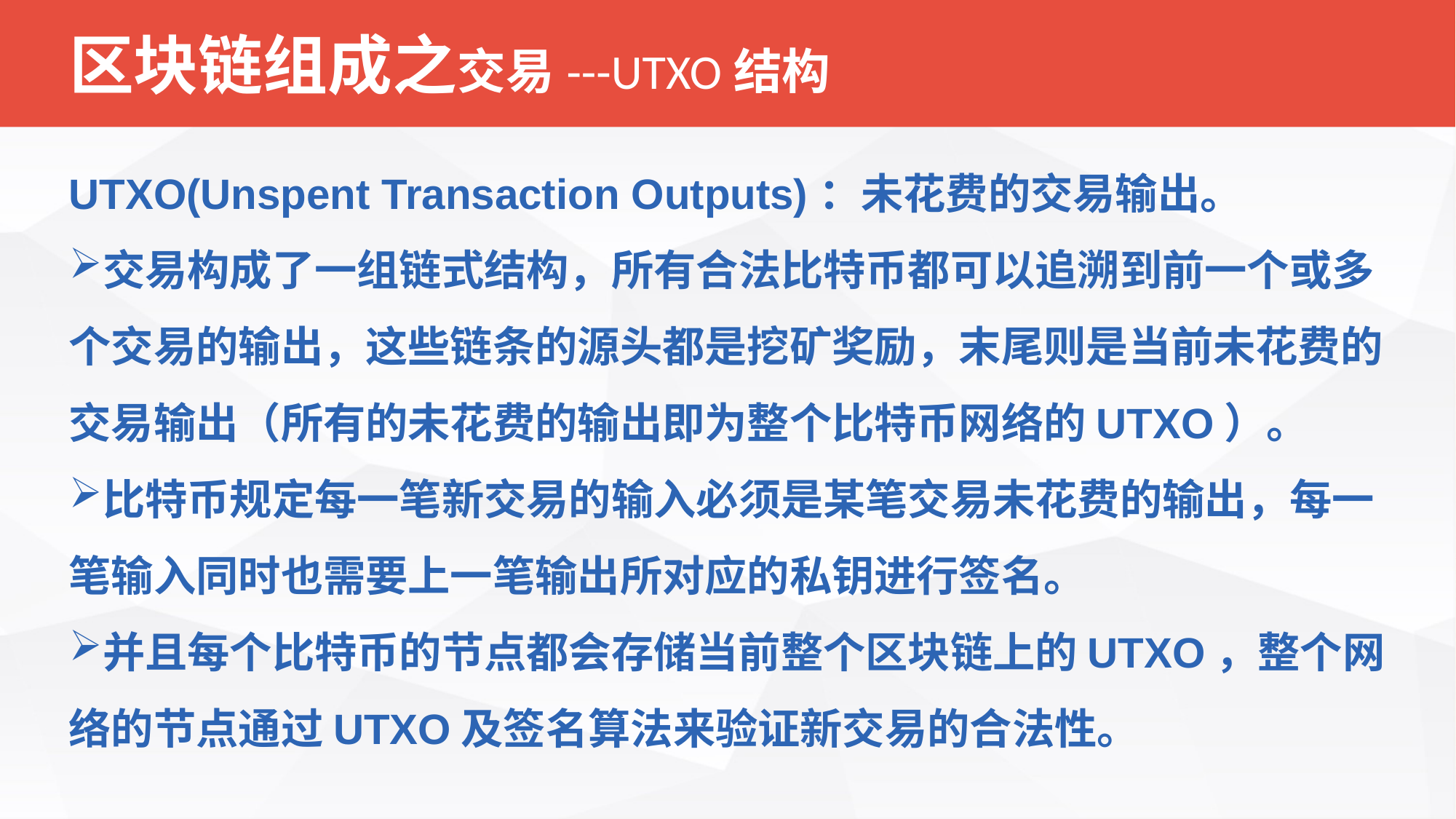

区块链组成之交易---UTXO结构

UTXO(Unspent Transaction Outputs)：未花费的交易输出。
交易构成了一组链式结构，所有合法比特币都可以追溯到前一个或多个交易的输出，这些链条的源头都是挖矿奖励，末尾则是当前未花费的交易输出（所有的未花费的输出即为整个比特币网络的UTXO）。
比特币规定每一笔新交易的输入必须是某笔交易未花费的输出，每一笔输入同时也需要上一笔输出所对应的私钥进行签名。
并且每个比特币的节点都会存储当前整个区块链上的UTXO，整个网络的节点通过UTXO及签名算法来验证新交易的合法性。